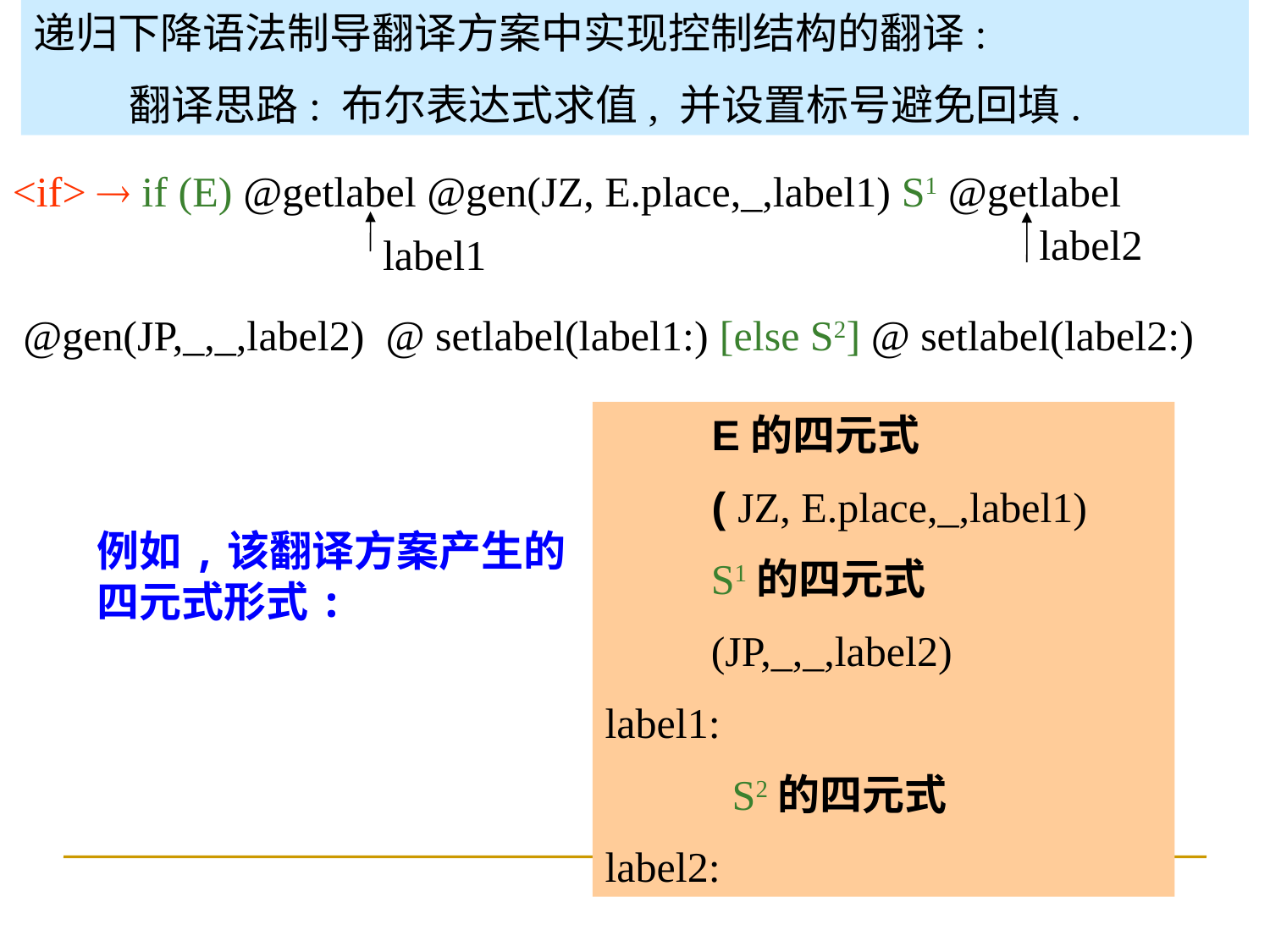

递归下降语法制导翻译方案中实现控制结构的翻译:
         翻译思路: 布尔表达式求值, 并设置标号避免回填.
<if> → if (E) @getlabel @gen(JZ, E.place,_,label1) S1 @getlabel

 @gen(JP,_,_,label2)  @ setlabel(label1:) [else S2] @ setlabel(label2:)

label1
label2

            E的四元式
         ( JZ, E.place,_,label1)
          S1的四元式
          (JP,_,_,label2)
label1:
            S2的四元式
label2:
例如,该翻译方案产生的四元式形式:
87